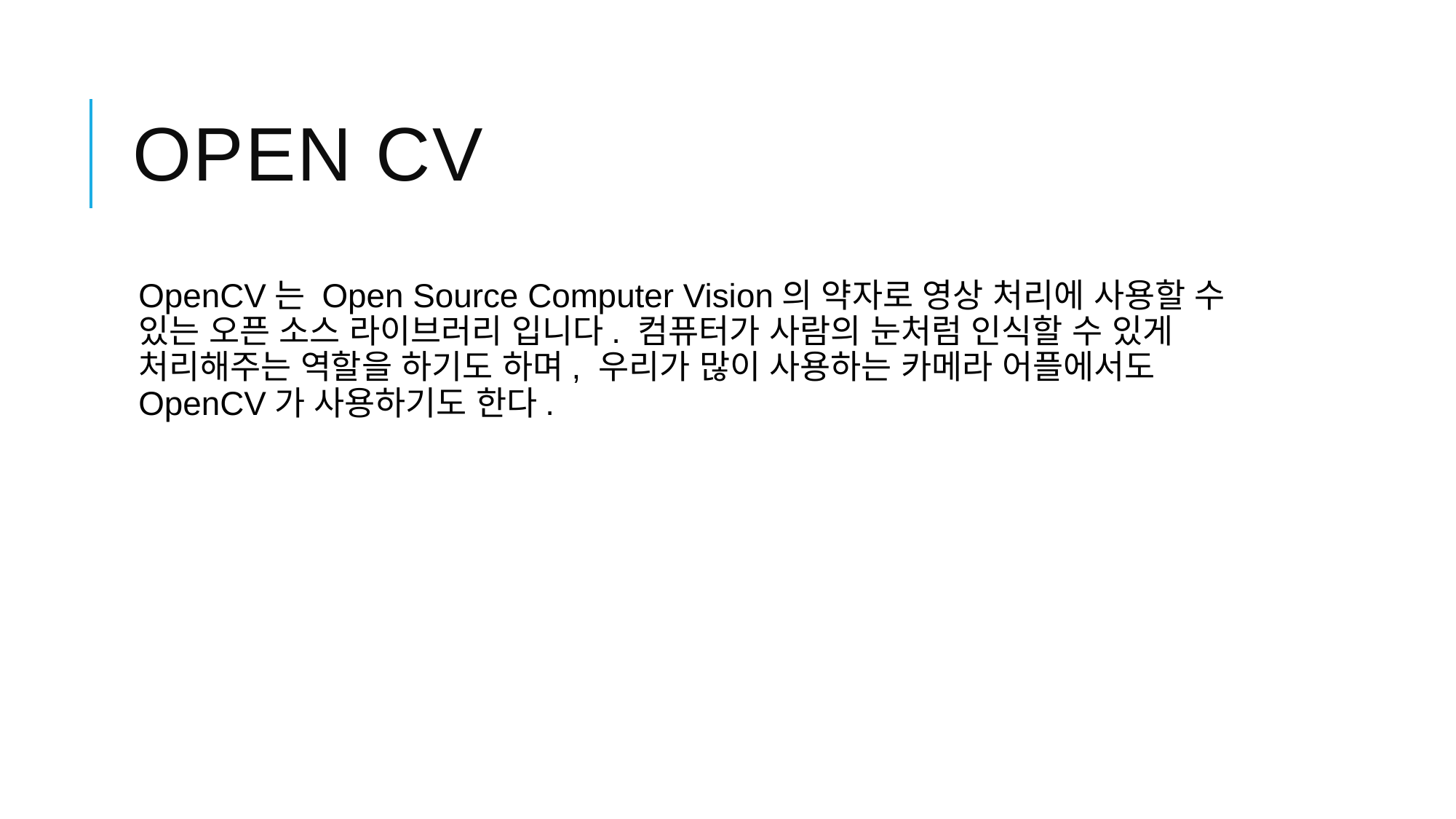

# OPEN CV
OpenCV는 Open Source Computer Vision의 약자로 영상 처리에 사용할 수 있는 오픈 소스 라이브러리 입니다. 컴퓨터가 사람의 눈처럼 인식할 수 있게 처리해주는 역할을 하기도 하며, 우리가 많이 사용하는 카메라 어플에서도 OpenCV가 사용하기도 한다.